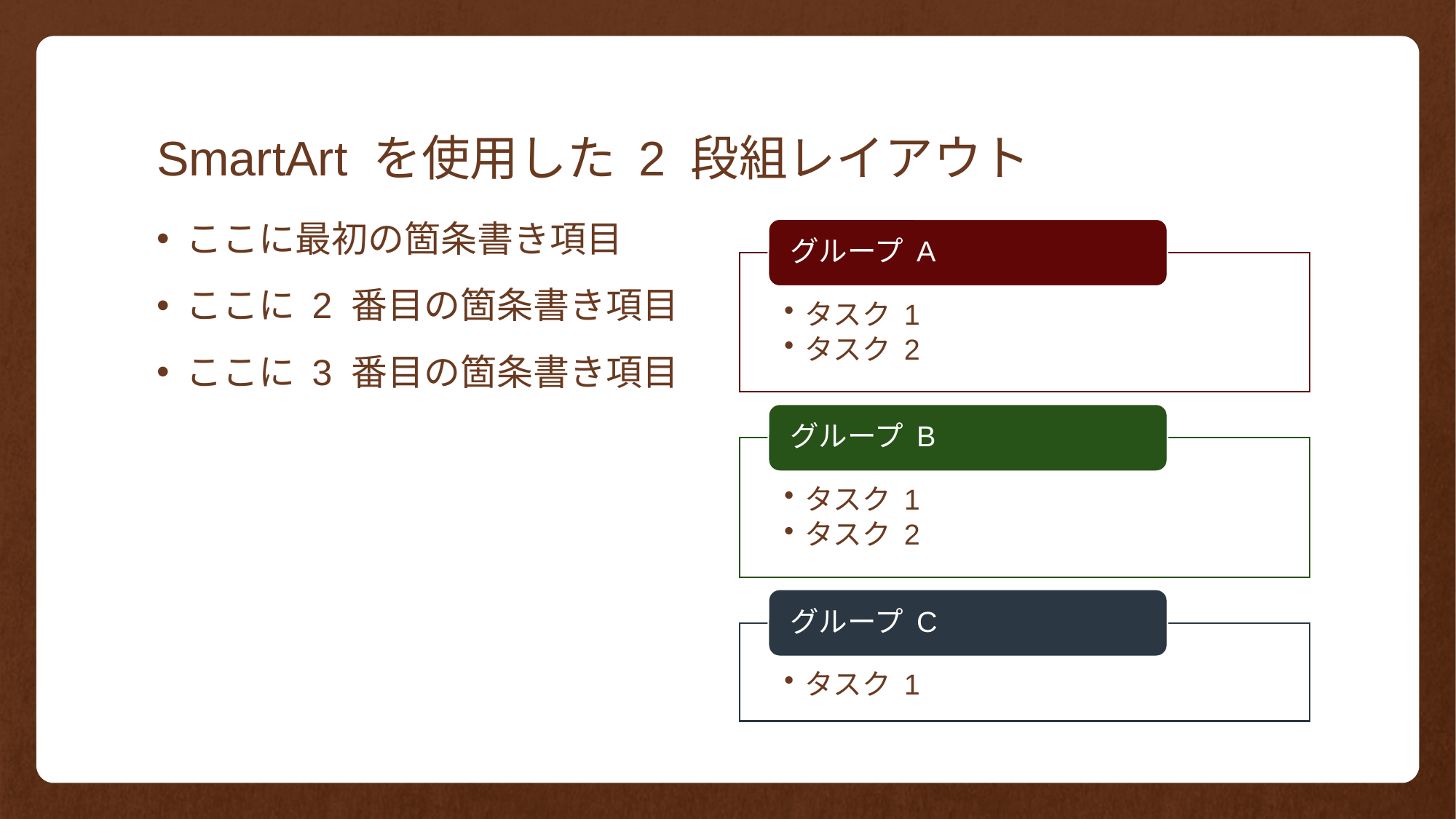

# SmartArt を使用した 2 段組レイアウト
ここに最初の箇条書き項目
ここに 2 番目の箇条書き項目
ここに 3 番目の箇条書き項目
タスク 1
タスク 2
グループ A
タスク 1
タスク 2
グループ B
タスク 1
グループ C